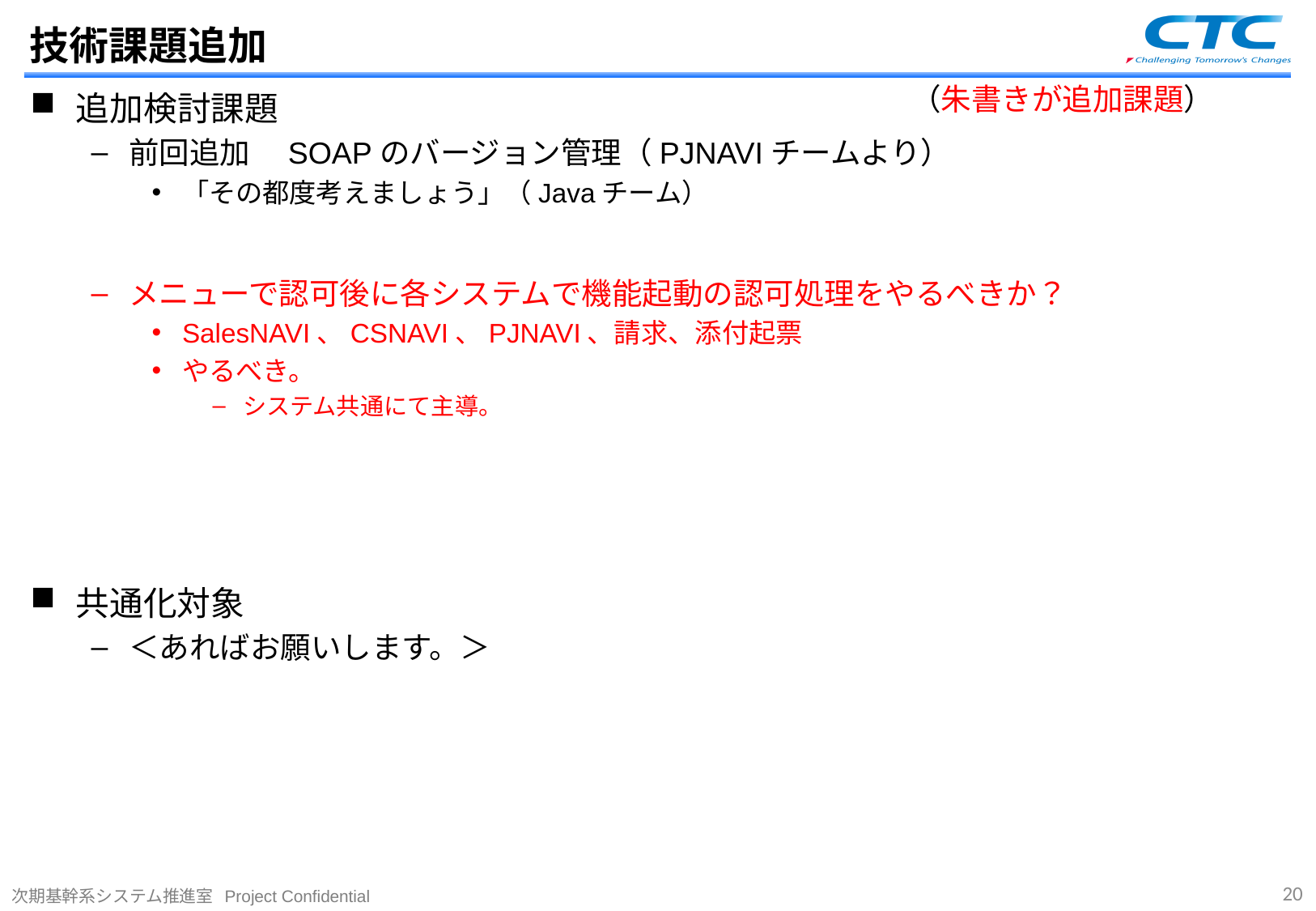

# 技術課題追加
（朱書きが追加課題）
追加検討課題
前回追加　SOAPのバージョン管理（PJNAVIチームより）
「その都度考えましょう」（Javaチーム）

メニューで認可後に各システムで機能起動の認可処理をやるべきか？
SalesNAVI、CSNAVI、PJNAVI、請求、添付起票
やるべき。
システム共通にて主導。

共通化対象
＜あればお願いします。＞
20